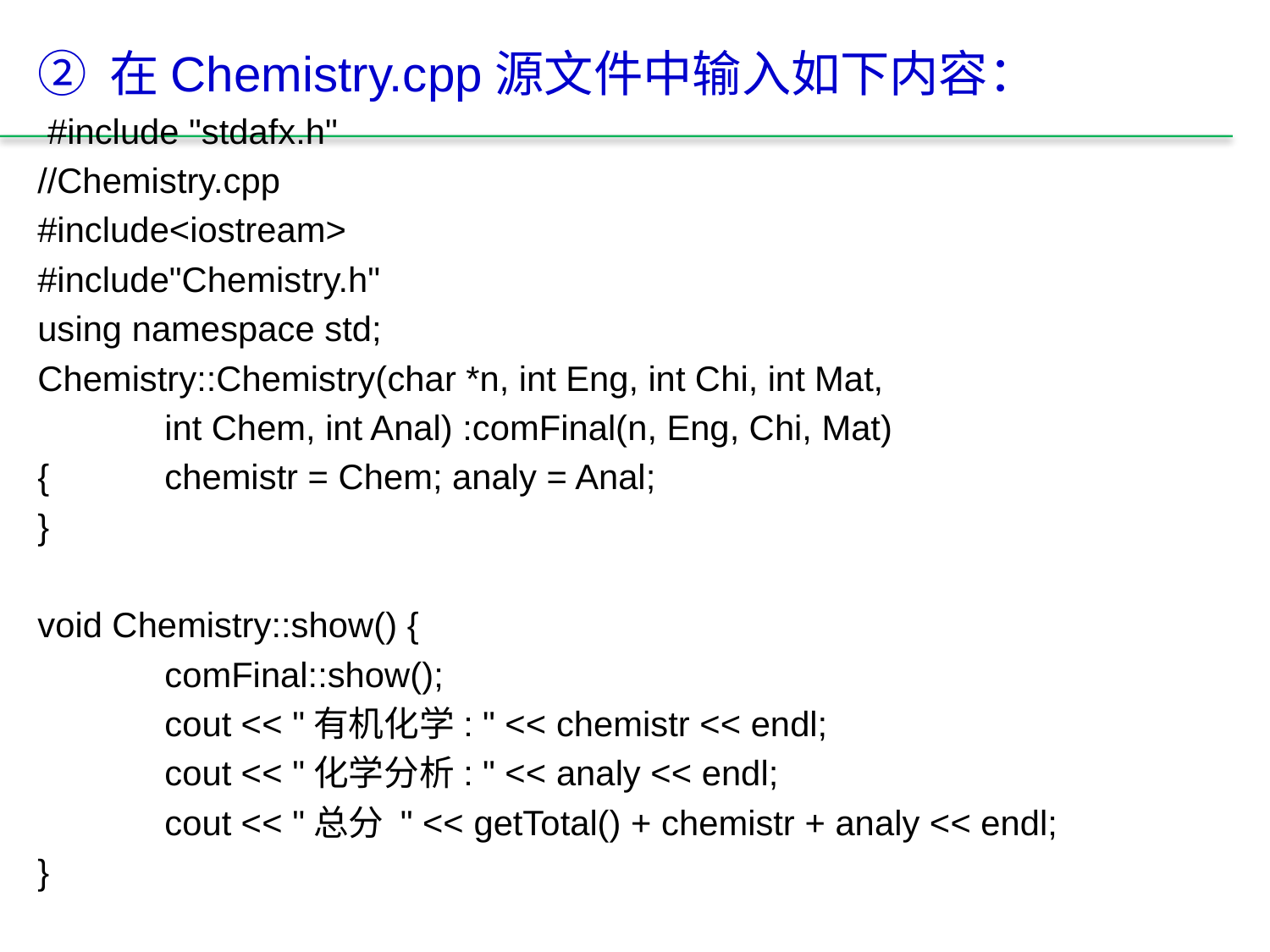

② 在Chemistry.cpp源文件中输入如下内容：
 #include "stdafx.h"
//Chemistry.cpp
#include<iostream>
#include"Chemistry.h"
using namespace std;
Chemistry::Chemistry(char *n, int Eng, int Chi, int Mat,
	int Chem, int Anal) :comFinal(n, Eng, Chi, Mat)
{	chemistr = Chem; analy = Anal;
}

void Chemistry::show() {
	comFinal::show();
	cout << "有机化学: " << chemistr << endl;
	cout << "化学分析: " << analy << endl;
	cout << "总分 " << getTotal() + chemistr + analy << endl;
}